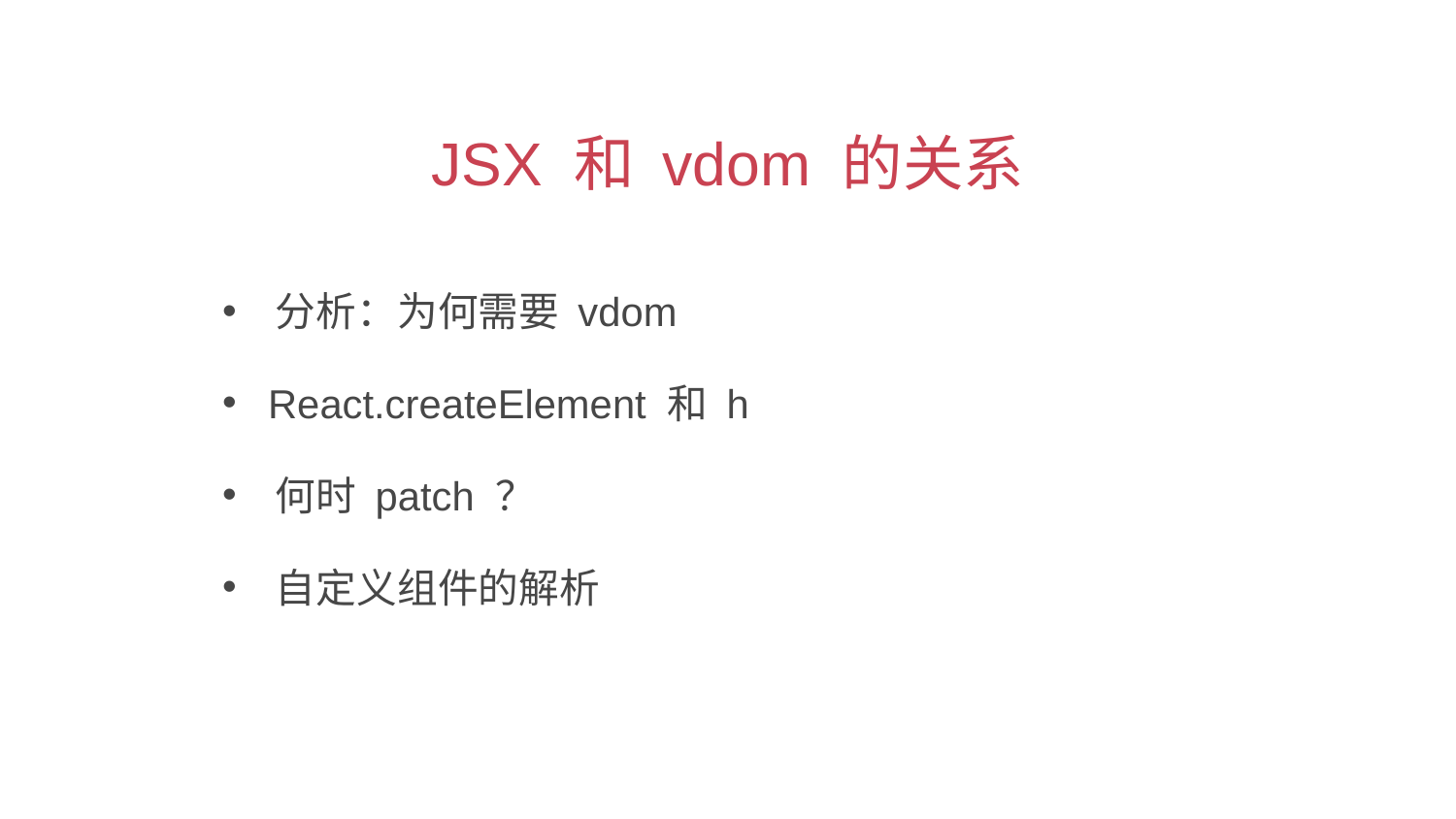

JSX 和 vdom 的关系
 分析：为何需要 vdom
 React.createElement 和 h
 何时 patch ？
 自定义组件的解析